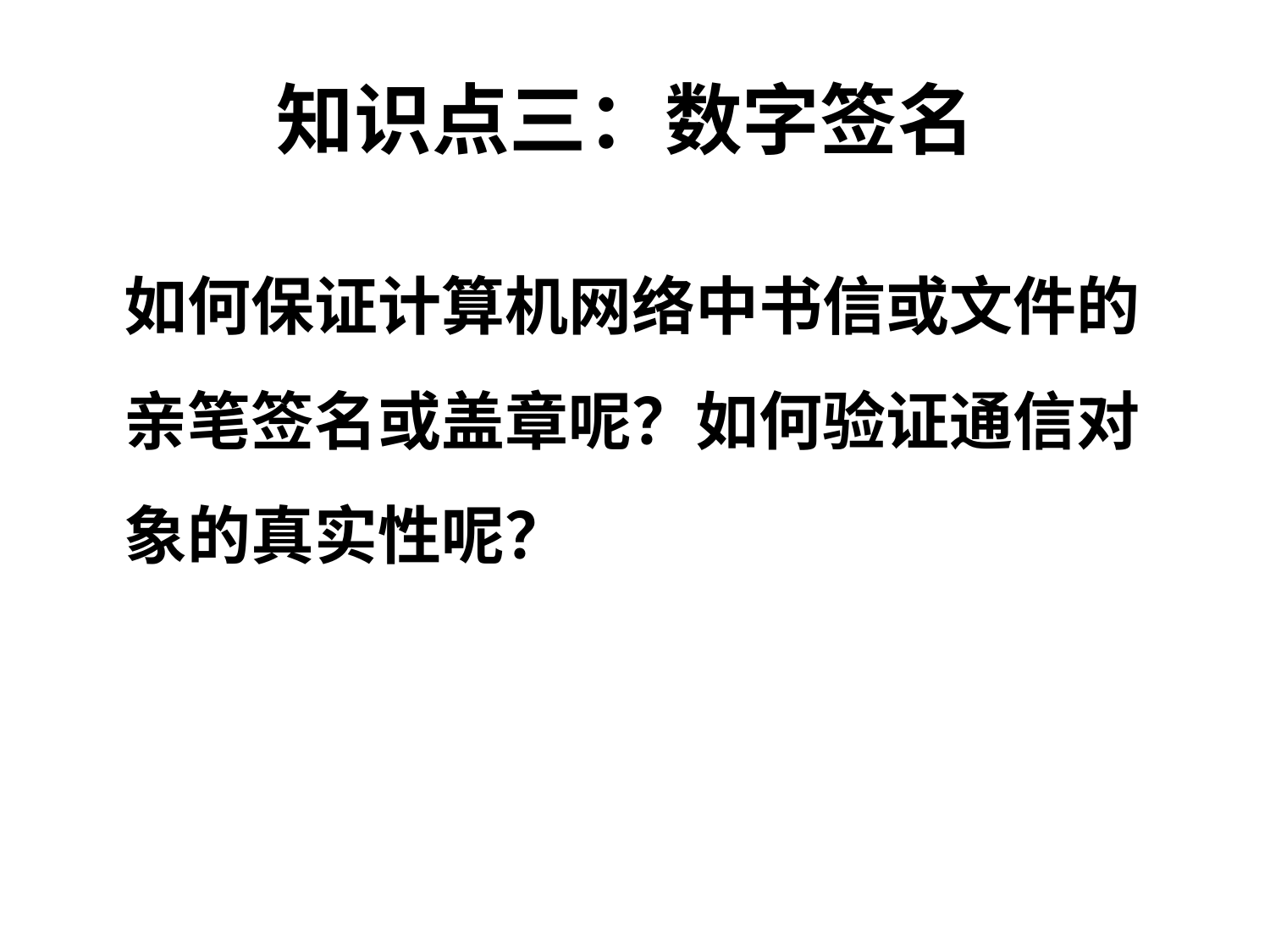

# 知识点三：数字签名
	如何保证计算机网络中书信或文件的亲笔签名或盖章呢？如何验证通信对象的真实性呢？